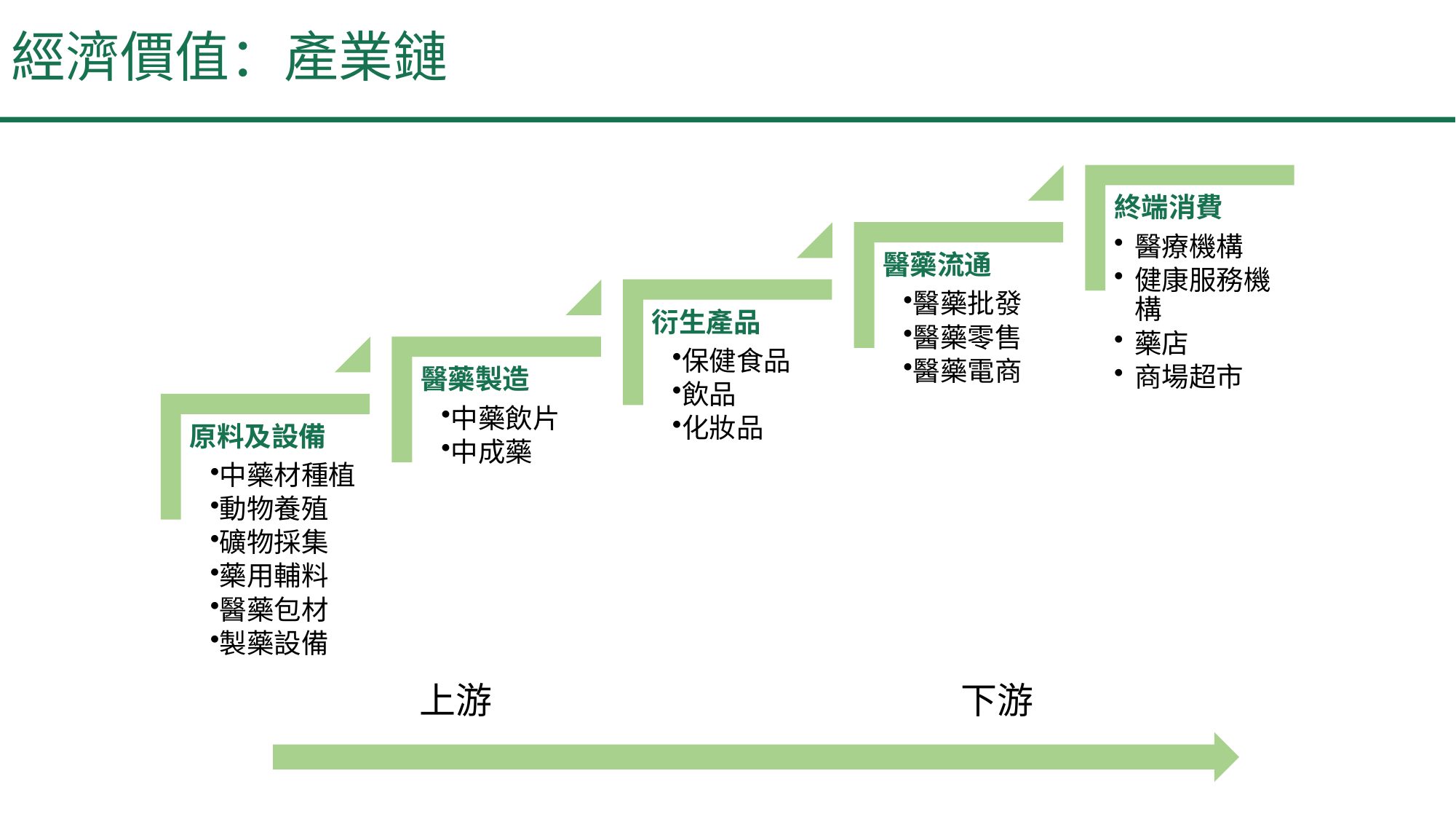

原料及設備
中藥材種植
動物養殖
礦物採集
藥用輔料
醫藥包材
製藥設備
醫藥製造
中藥飲片
中成藥
衍生產品
保健食品
飲品
化妝品
醫藥流通
醫藥批發
醫藥零售
醫藥電商
終端消費
醫療機構
健康服務機構
藥店
商場超市
# 經濟價值：產業鏈
上游
下游